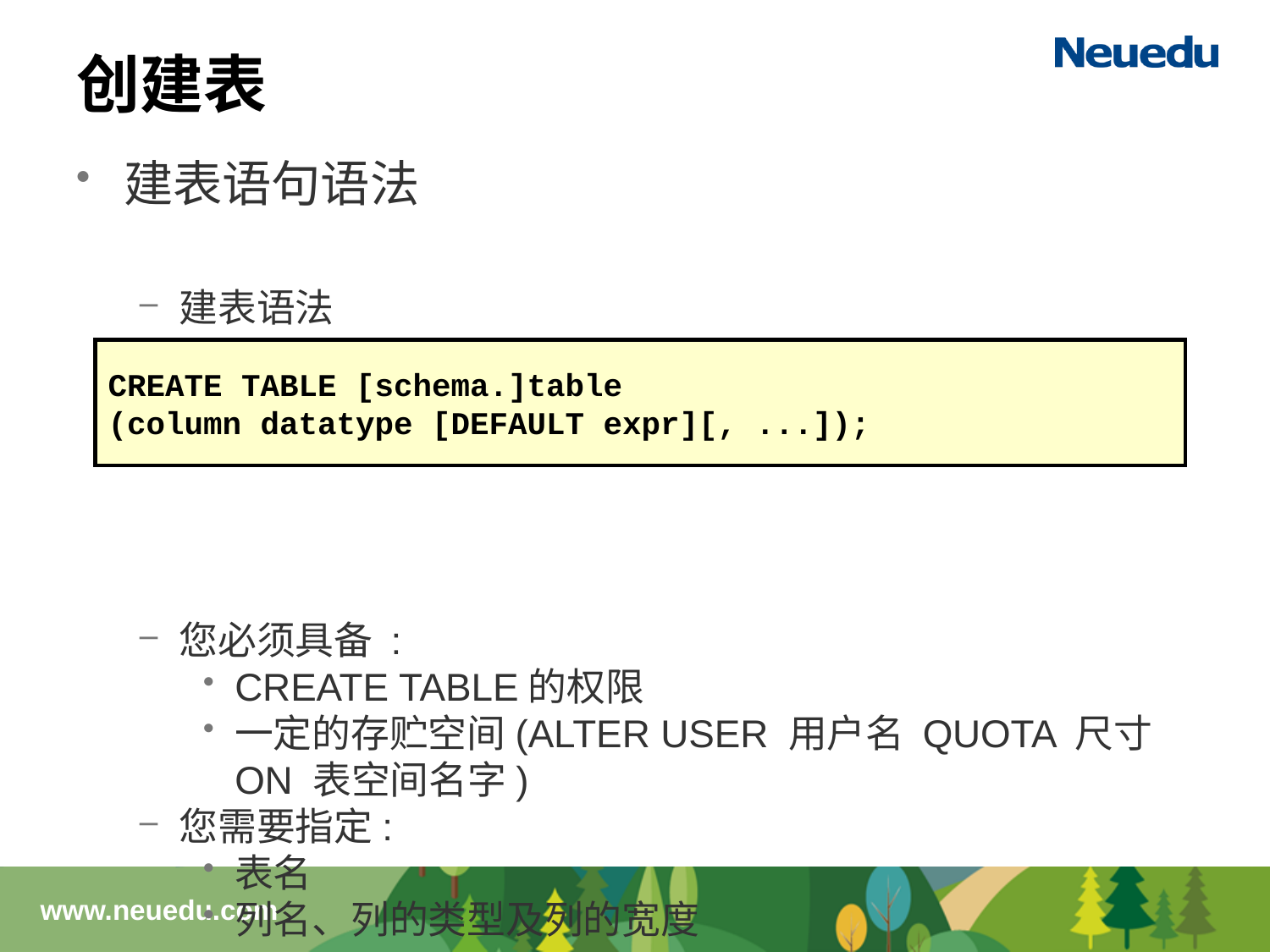

# 创建表
建表语句语法

建表语法

您必须具备 :
CREATE TABLE的权限
一定的存贮空间(ALTER USER 用户名 QUOTA 尺寸 ON 表空间名字)
您需要指定:
表名
列名、列的类型及列的宽度

CREATE TABLE [schema.]table
(column datatype [DEFAULT expr][, ...]);